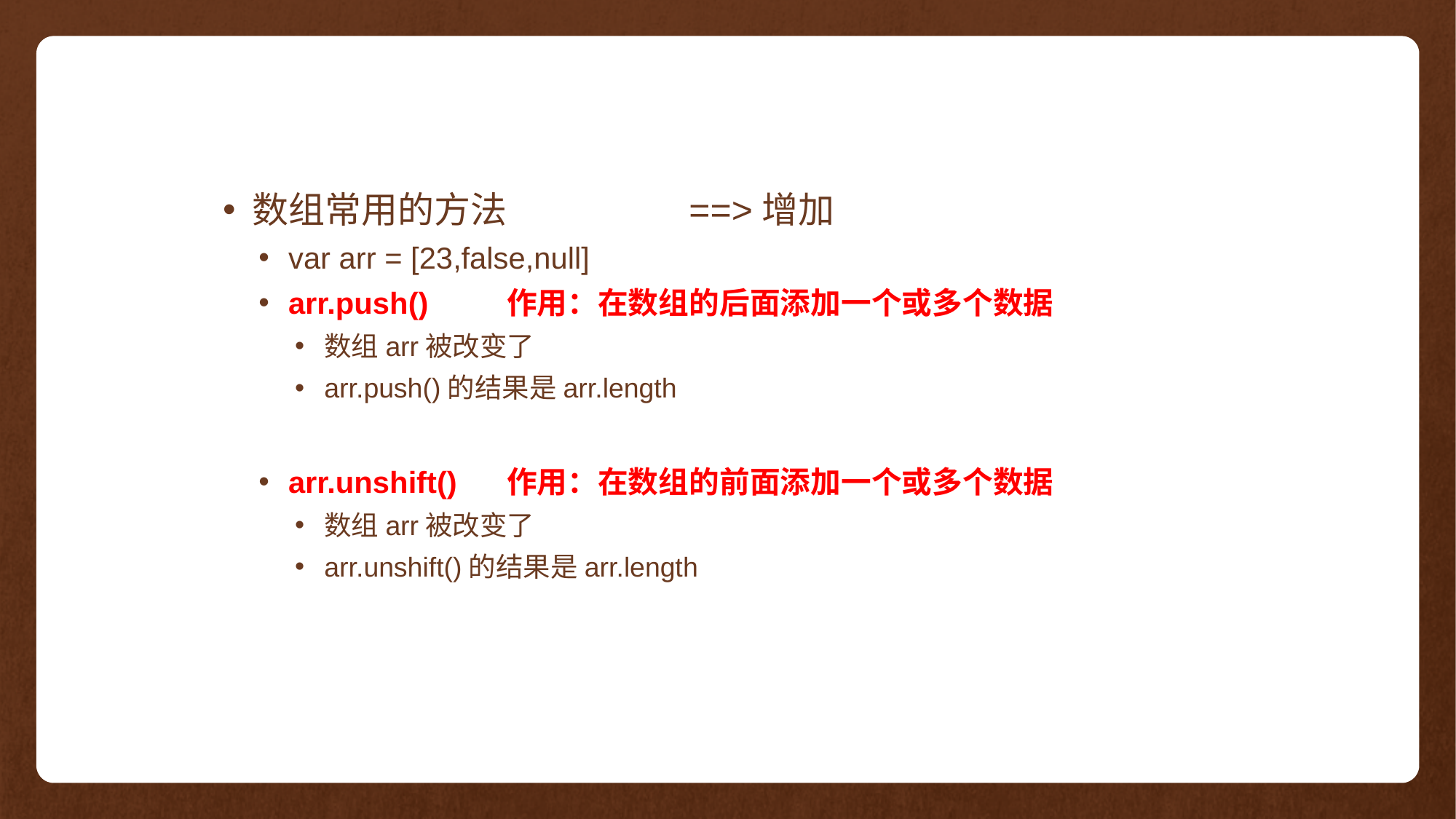

数组常用的方法		==>增加
var arr = [23,false,null]
arr.push()	作用：在数组的后面添加一个或多个数据
数组arr被改变了
arr.push()的结果是arr.length

arr.unshift()	作用：在数组的前面添加一个或多个数据
数组arr被改变了
arr.unshift()的结果是arr.length